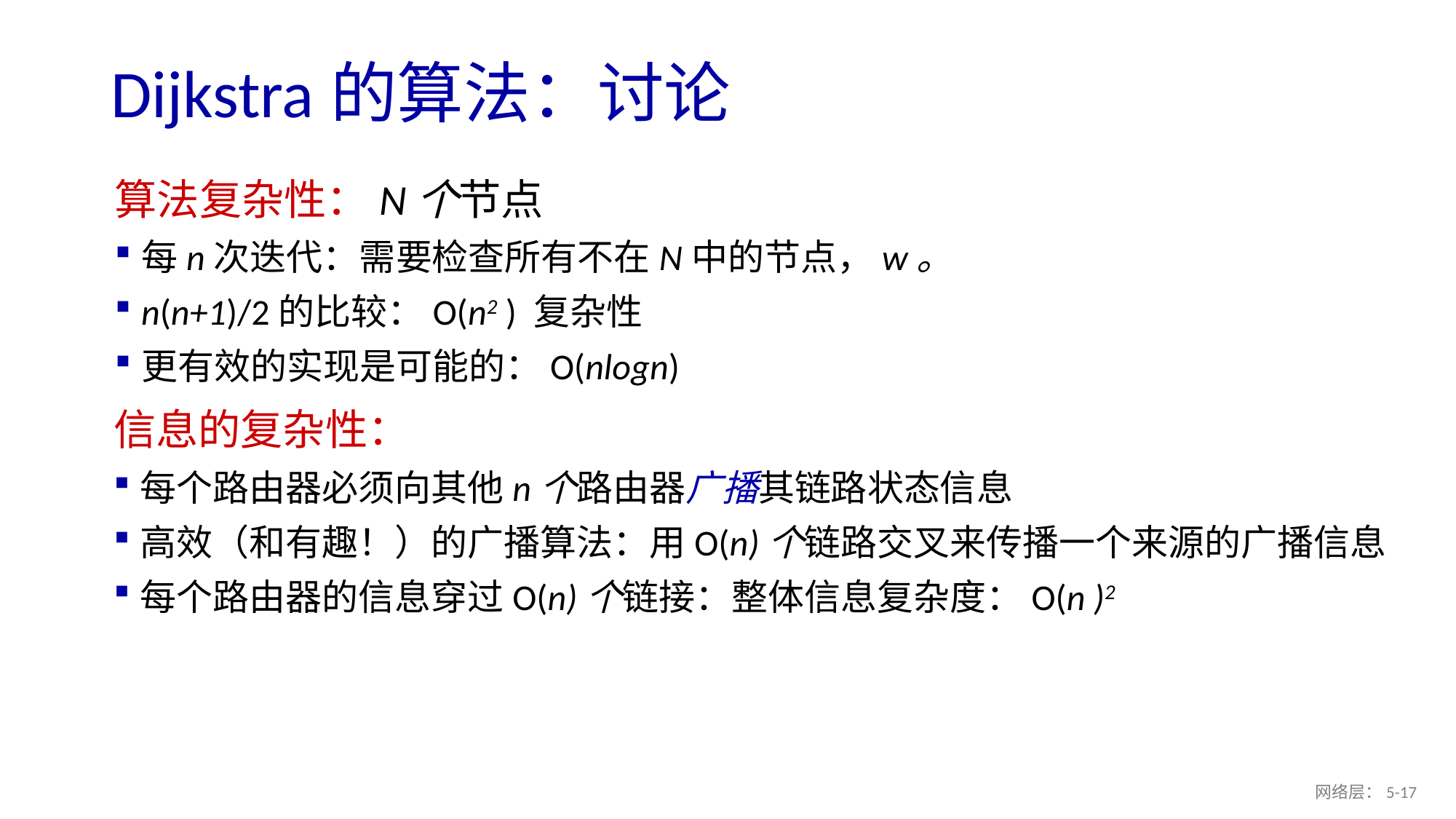

# Dijkstra的算法：讨论
算法复杂性：N个节点
每n次迭代：需要检查所有不在N中的节点，w。
n(n+1)/2的比较：O(n2 ) 复杂性
更有效的实现是可能的：O(nlogn)
信息的复杂性：
每个路由器必须向其他n个路由器广播其链路状态信息
高效（和有趣！）的广播算法：用O(n)个链路交叉来传播一个来源的广播信息
每个路由器的信息穿过O(n)个链接：整体信息复杂度：O(n )2
网络层：5-17